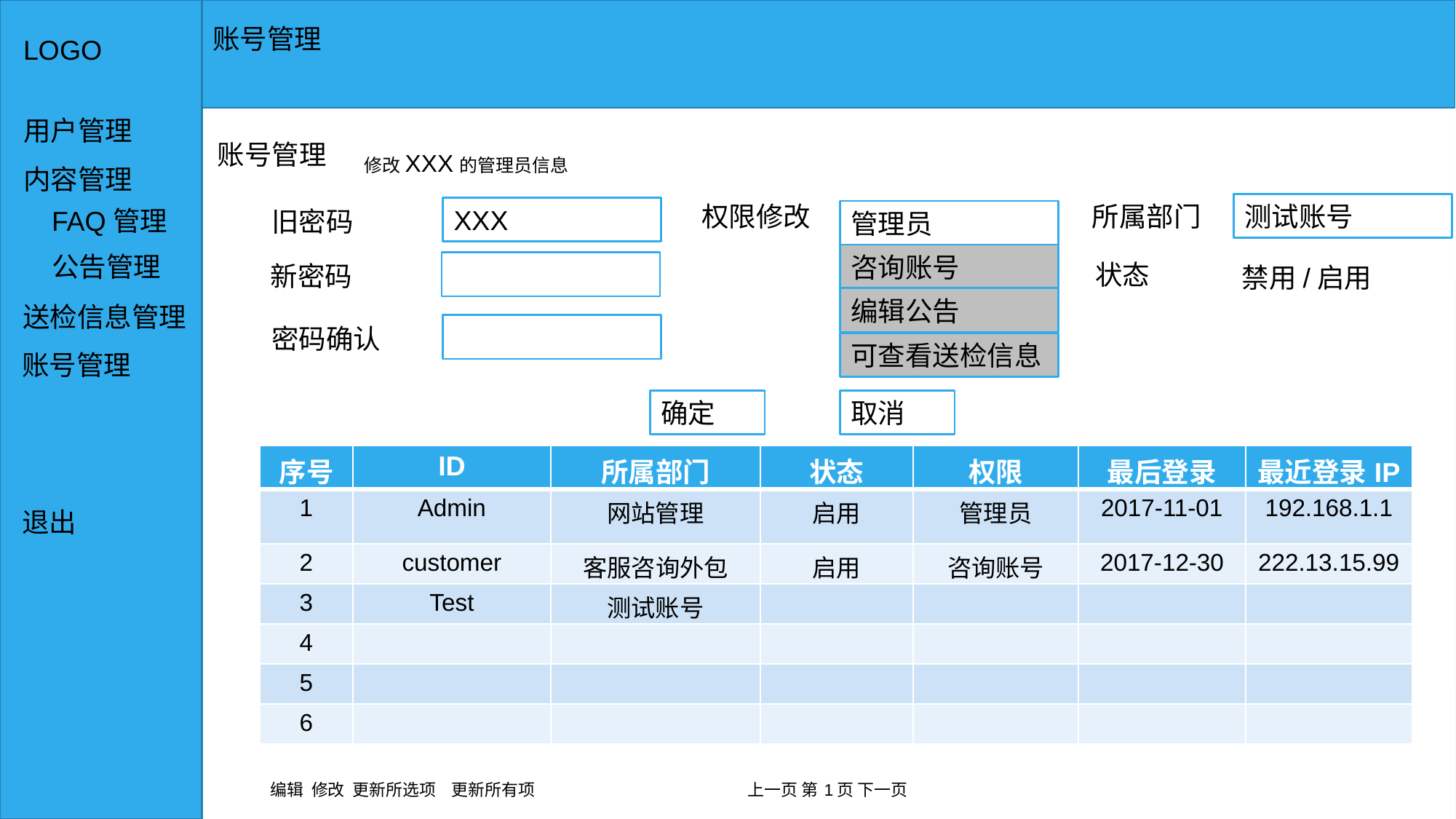

2017-04-30

账号管理
LOGO
用户管理
账号管理
修改XXX的管理员信息
内容管理
权限修改
所属部门
测试账号
XXX
FAQ管理
旧密码
管理员
公告管理
咨询账号

状态
新密码
禁用/启用
编辑公告
送检信息管理

密码确认
可查看送检信息
账号管理
确定
取消
| 序号 | ID | 所属部门 | 状态 | 权限 | 最后登录 | 最近登录IP |
| --- | --- | --- | --- | --- | --- | --- |
| 1 | Admin | 网站管理 | 启用 | 管理员 | 2017-11-01 | 192.168.1.1 |
| 2 | customer | 客服咨询外包 | 启用 | 咨询账号 | 2017-12-30 | 222.13.15.99 |
| 3 | Test | 测试账号 |  |  |  |  |
| 4 |  |  |  |  |  |  |
| 5 |  |  |  |  |  |  |
| 6 |  |  |  |  |  |  |
退出
编辑  修改  更新所选项    更新所有项                                                        上一页 第1页 下一页